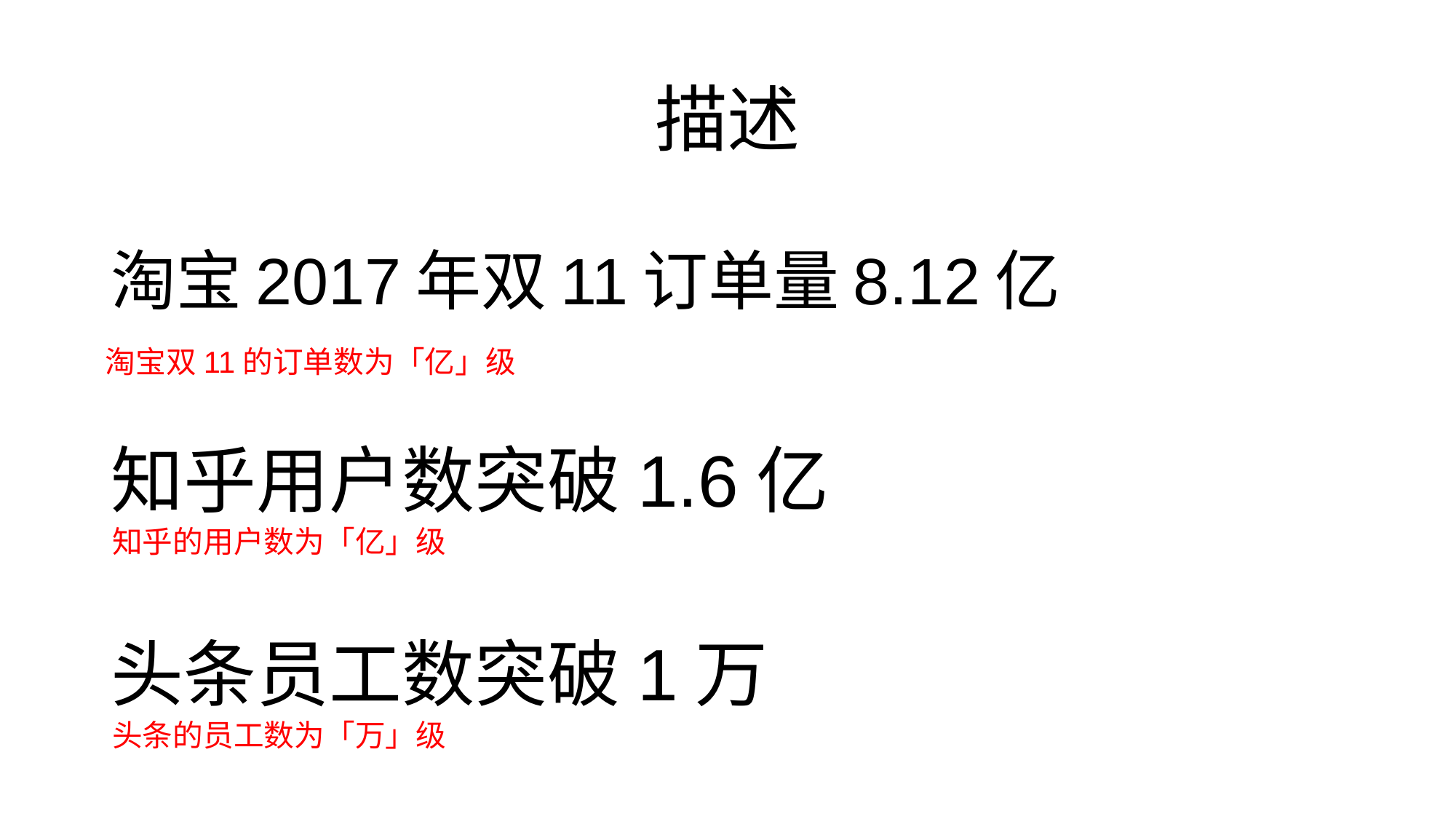

# 描述
淘宝2017年双11订单量8.12亿
淘宝双11的订单数为「亿」级
知乎用户数突破1.6亿
知乎的用户数为「亿」级
头条员工数突破1万
头条的员工数为「万」级